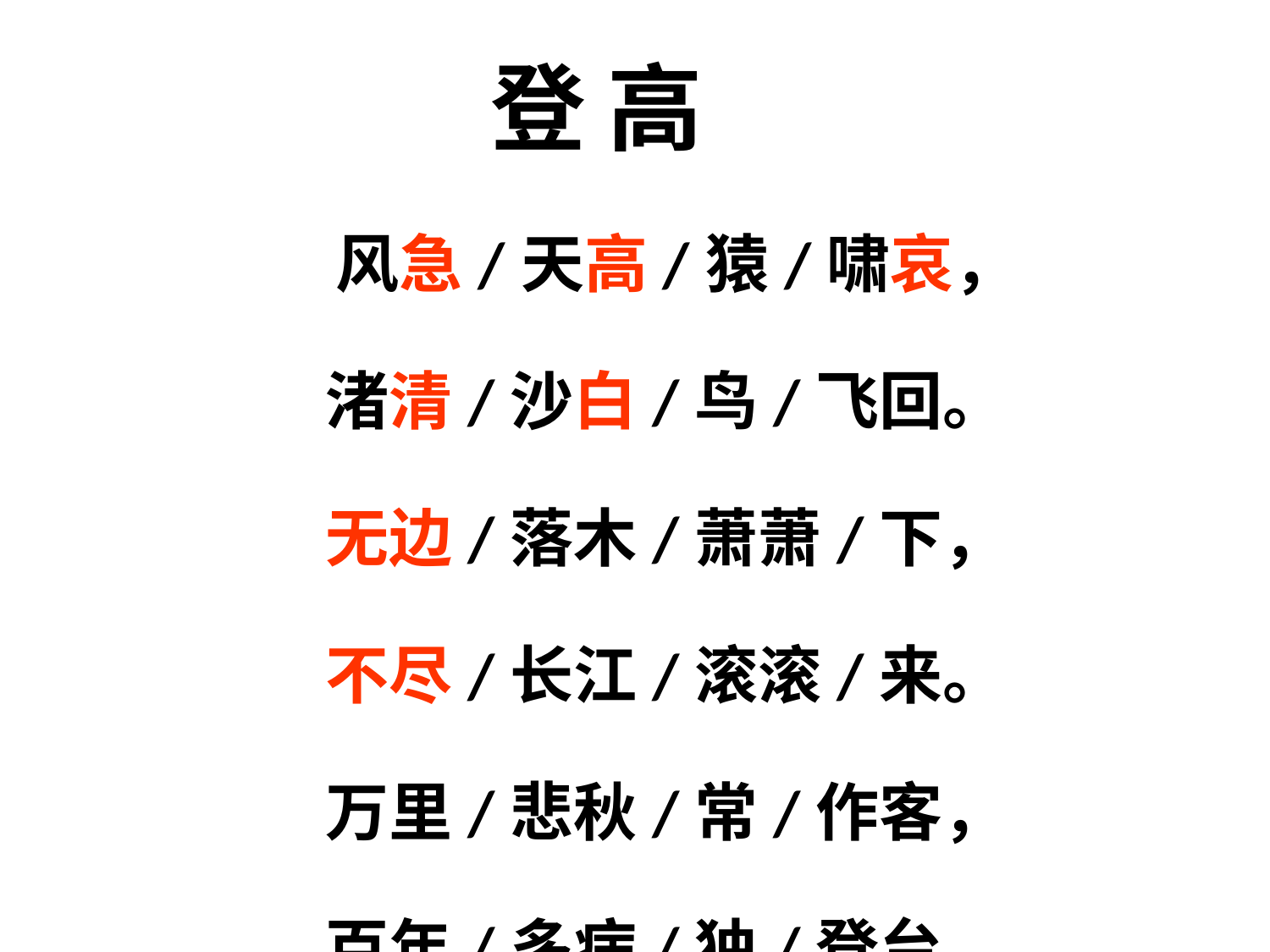

# 登 高
   风急/天高/猿/啸哀，
渚清/沙白/鸟/飞回。
无边/落木/萧萧/下，
不尽/长江/滚滚/来。
万里/悲秋/常/作客，
百年/多病/独/登台。
艰难/苦恨/繁/霜鬓，
潦倒/新停/浊/酒杯。